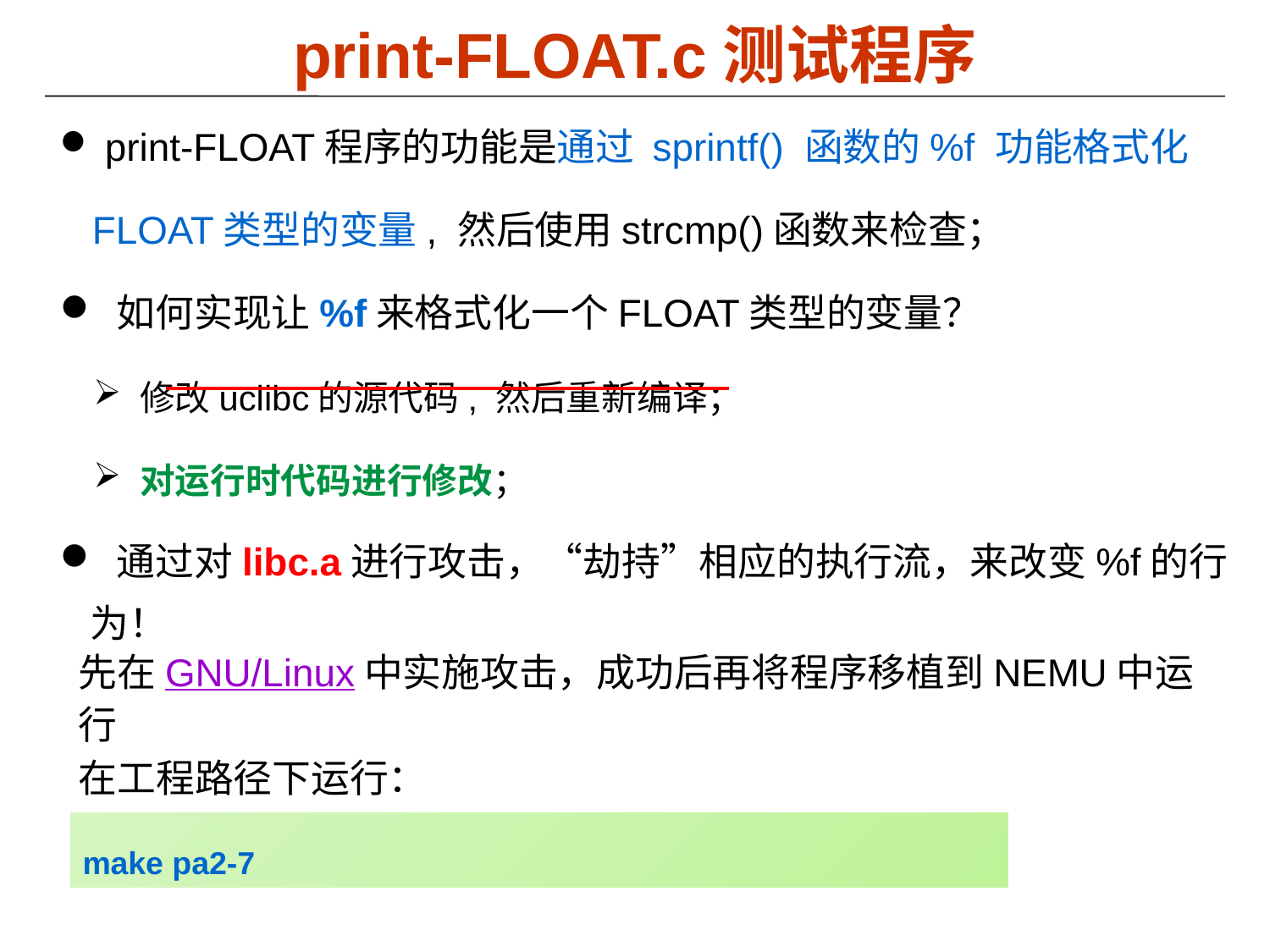

# print-FLOAT.c测试程序
 print-FLOAT程序的功能是通过 sprintf() 函数的%f 功能格式化
   FLOAT类型的变量, 然后使用strcmp()函数来检查；
 如何实现让%f来格式化一个FLOAT类型的变量？
 修改uclibc的源代码, 然后重新编译；
 对运行时代码进行修改；
 通过对libc.a进行攻击，“劫持”相应的执行流，来改变%f的行为！
先在GNU/Linux中实施攻击，成功后再将程序移植到NEMU中运行
在工程路径下运行：
make pa2-7